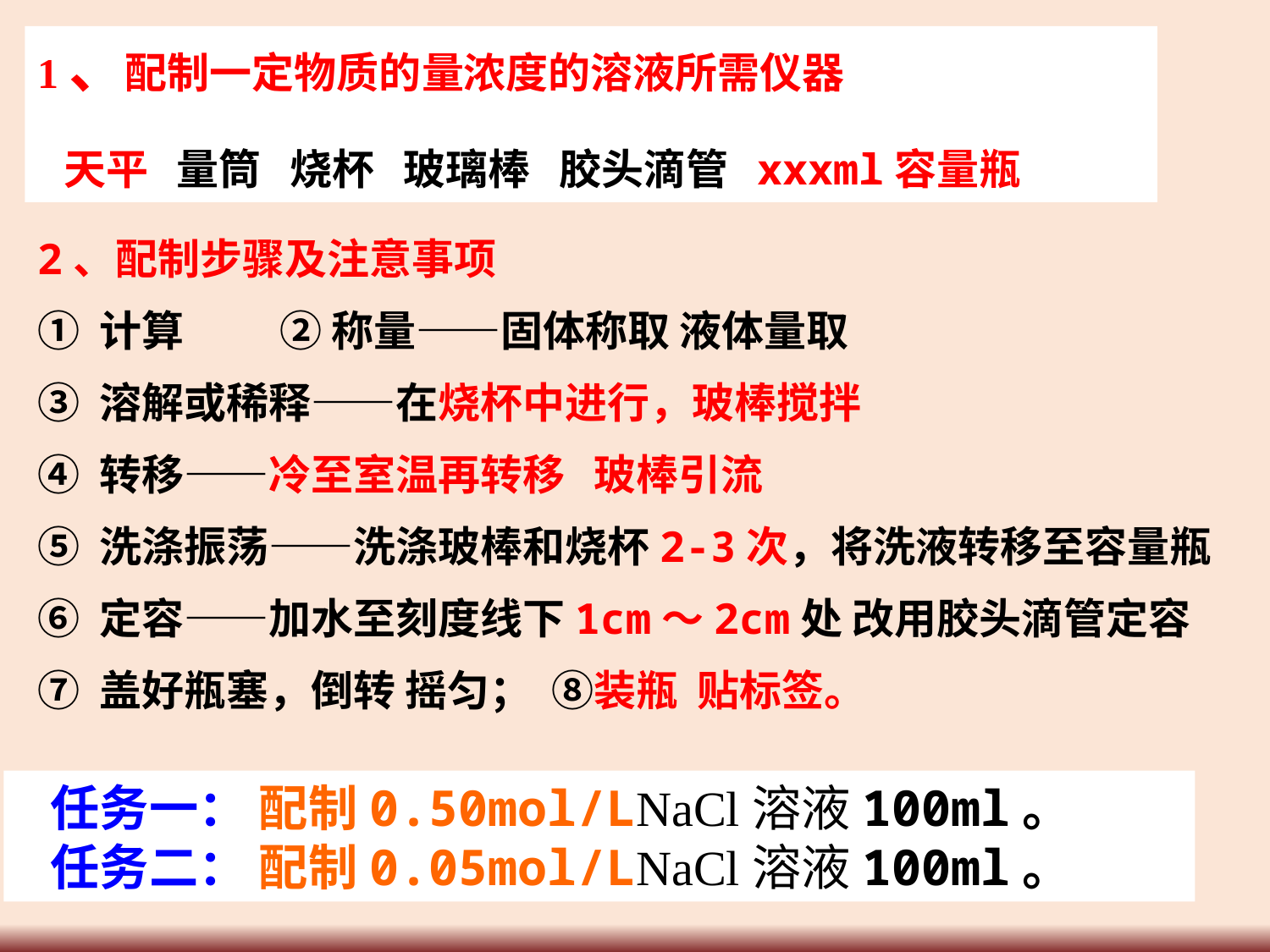

1、配制一定物质的量浓度的溶液所需仪器
 天平   量筒   烧杯   玻璃棒   胶头滴管  xxxml容量瓶
2、配制步骤及注意事项
① 计算          ② 称量——固体称取 液体量取
③ 溶解或稀释——在烧杯中进行，玻棒搅拌
④ 转移——冷至室温再转移   玻棒引流
⑤ 洗涤振荡——洗涤玻棒和烧杯2-3次，将洗液转移至容量瓶
⑥ 定容——加水至刻度线下1cm～2cm处 改用胶头滴管定容
⑦ 盖好瓶塞，倒转 摇匀；  ⑧装瓶  贴标签。
  任务一： 配制0.50mol/LNaCl溶液100ml。
  任务二： 配制0.05mol/LNaCl溶液100ml。